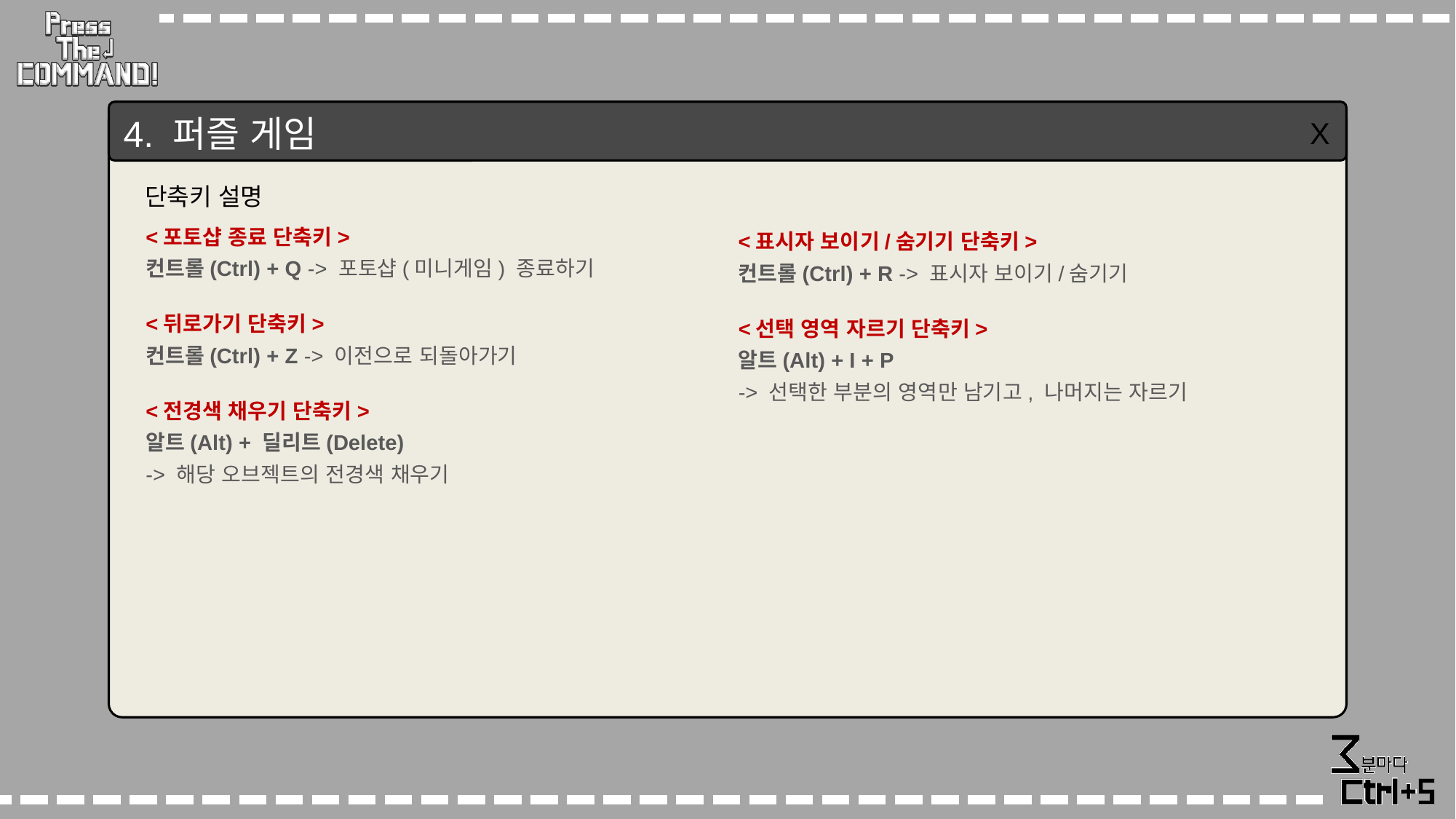

4. 퍼즐 게임
X
단축키 설명
<포토샵 종료 단축키>
컨트롤(Ctrl) + Q -> 포토샵(미니게임) 종료하기
<표시자 보이기/숨기기 단축키>
컨트롤(Ctrl) + R -> 표시자 보이기/숨기기
<뒤로가기 단축키>
컨트롤(Ctrl) + Z -> 이전으로 되돌아가기
<선택 영역 자르기 단축키>
알트(Alt) + I + P
-> 선택한 부분의 영역만 남기고, 나머지는 자르기
<전경색 채우기 단축키>
알트(Alt) + 딜리트(Delete)
-> 해당 오브젝트의 전경색 채우기